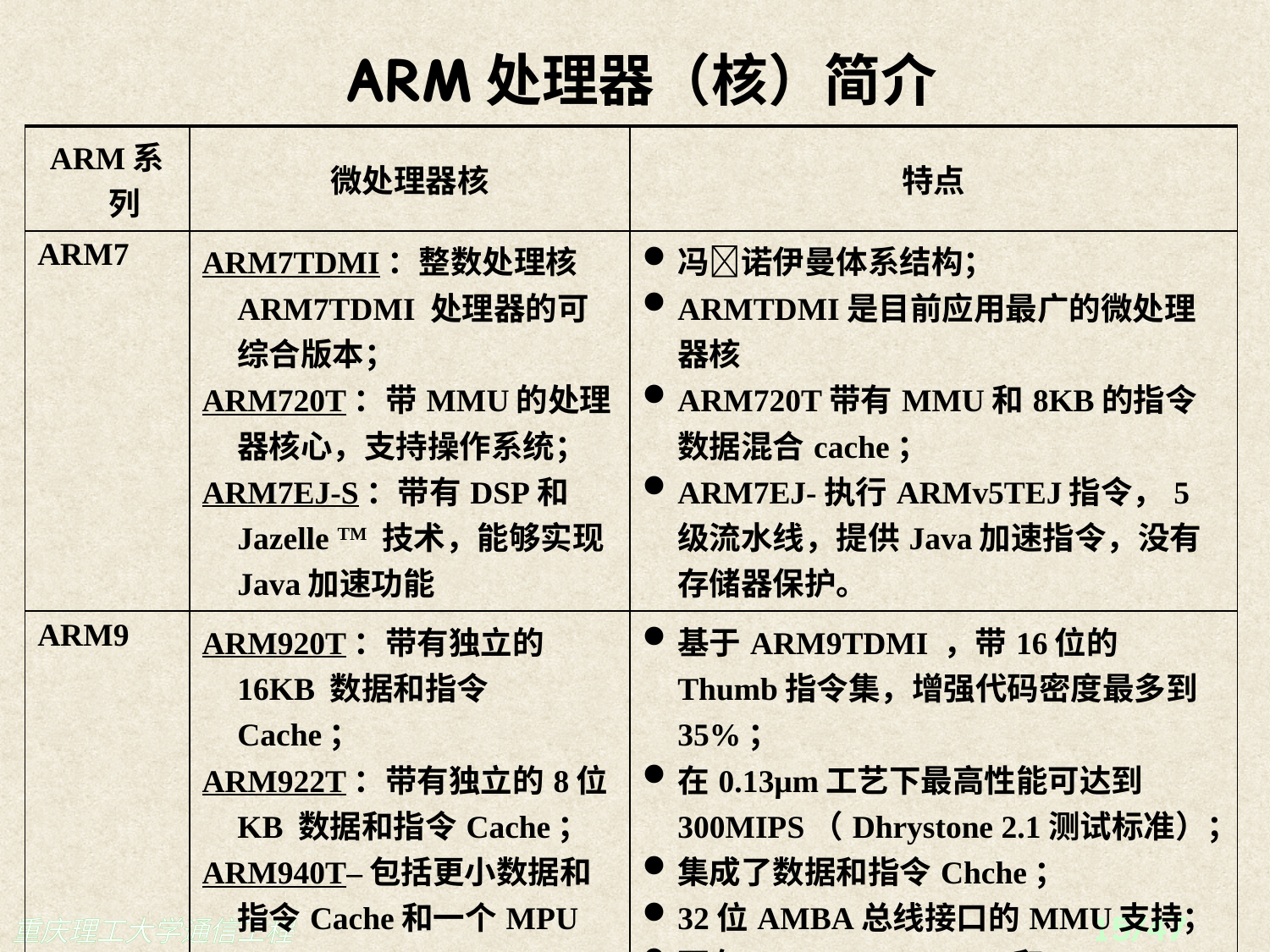

# ARM处理器（核）简介
| ARM系列 | 微处理器核 | 特点 |
| --- | --- | --- |
| ARM7 | ARM7TDMI：整数处理核ARM7TDMI 处理器的可综合版本； ARM720T：带MMU的处理器核心，支持操作系统； ARM7EJ-S：带有DSP和Jazelle TM 技术，能够实现Java加速功能 | 冯⋅诺伊曼体系结构； ARMTDMI是目前应用最广的微处理器核 ARM720T带有MMU和8KB的指令数据混合cache； ARM7EJ-执行ARMv5TEJ指令，5级流水线，提供Java加速指令，没有存储器保护。 |
| ARM9 | ARM920T：带有独立的16KB 数据和指令Cache； ARM922T：带有独立的8位KB 数据和指令Cache； ARM940T–包括更小数据和指令Cache和一个MPU | 基于ARM9TDMI ，带16位的Thumb指令集，增强代码密度最多到35%； 在0.13µm工艺下最高性能可达到300MIPS（Dhrystone 2.1测试标准）； 集成了数据和指令Chche； 32位AMBA总线接口的MMU支持； 可在0.18µm、 0.15µm和0.13µm工艺的硅芯片上实现。 |